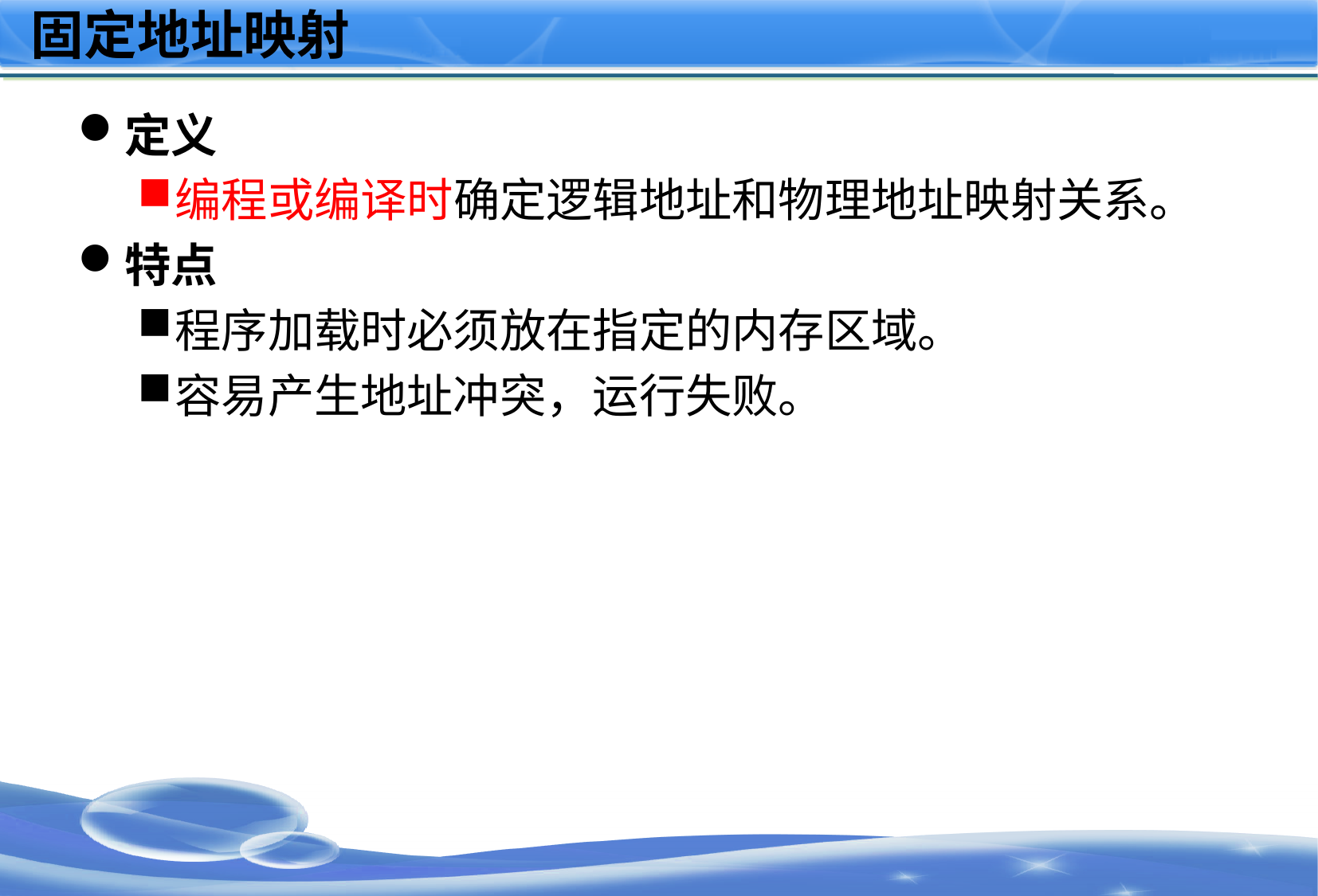

# 固定地址映射
定义
编程或编译时确定逻辑地址和物理地址映射关系。
特点
程序加载时必须放在指定的内存区域。
容易产生地址冲突，运行失败。